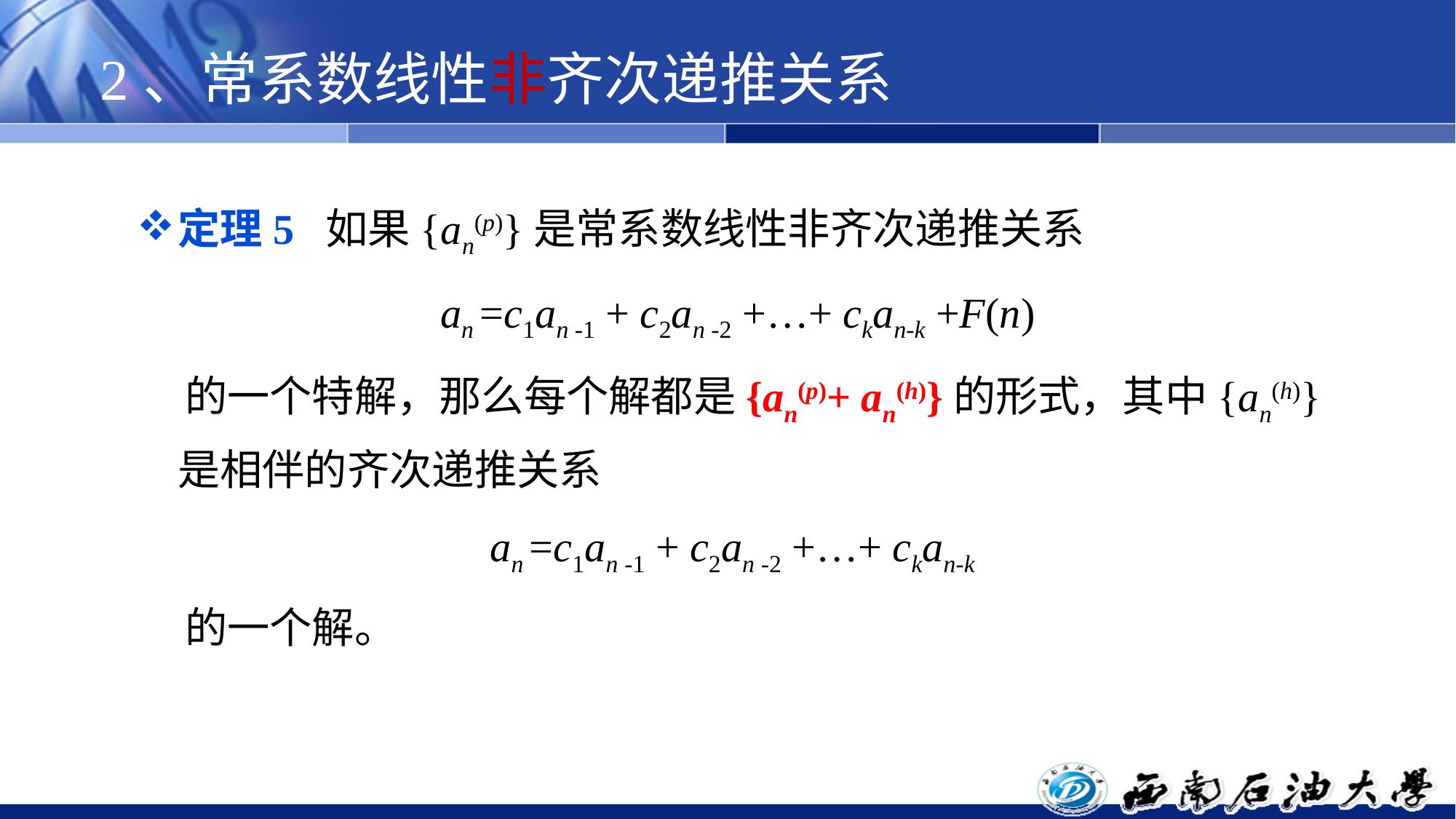

# 2、常系数线性非齐次递推关系
定理5  如果{an(p)}是常系数线性非齐次递推关系
an =c1an -1 + c2an -2 +…+ ckan-k +F(n)
    的一个特解，那么每个解都是{an(p)+ an(h)}的形式，其中{an(h)}是相伴的齐次递推关系
an =c1an -1 + c2an -2 +…+ ckan-k
    的一个解。